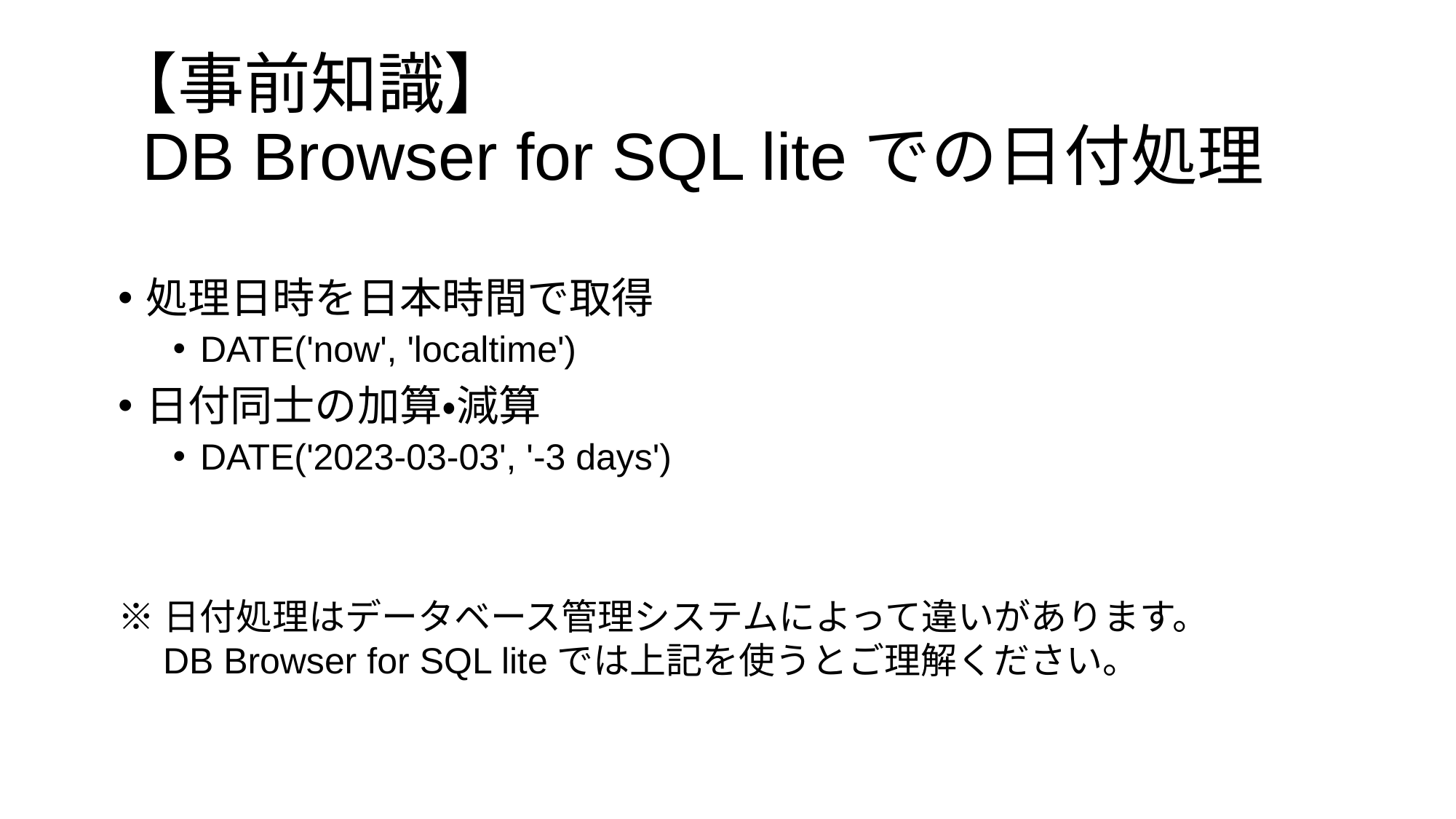

# 【事前知識】 DB Browser for SQL liteでの日付処理
処理日時を日本時間で取得
DATE('now', 'localtime')
日付同士の加算・減算
DATE('2023-03-03', '-3 days')
※日付処理はデータベース管理システムによって違いがあります。
　DB Browser for SQL liteでは上記を使うとご理解ください。